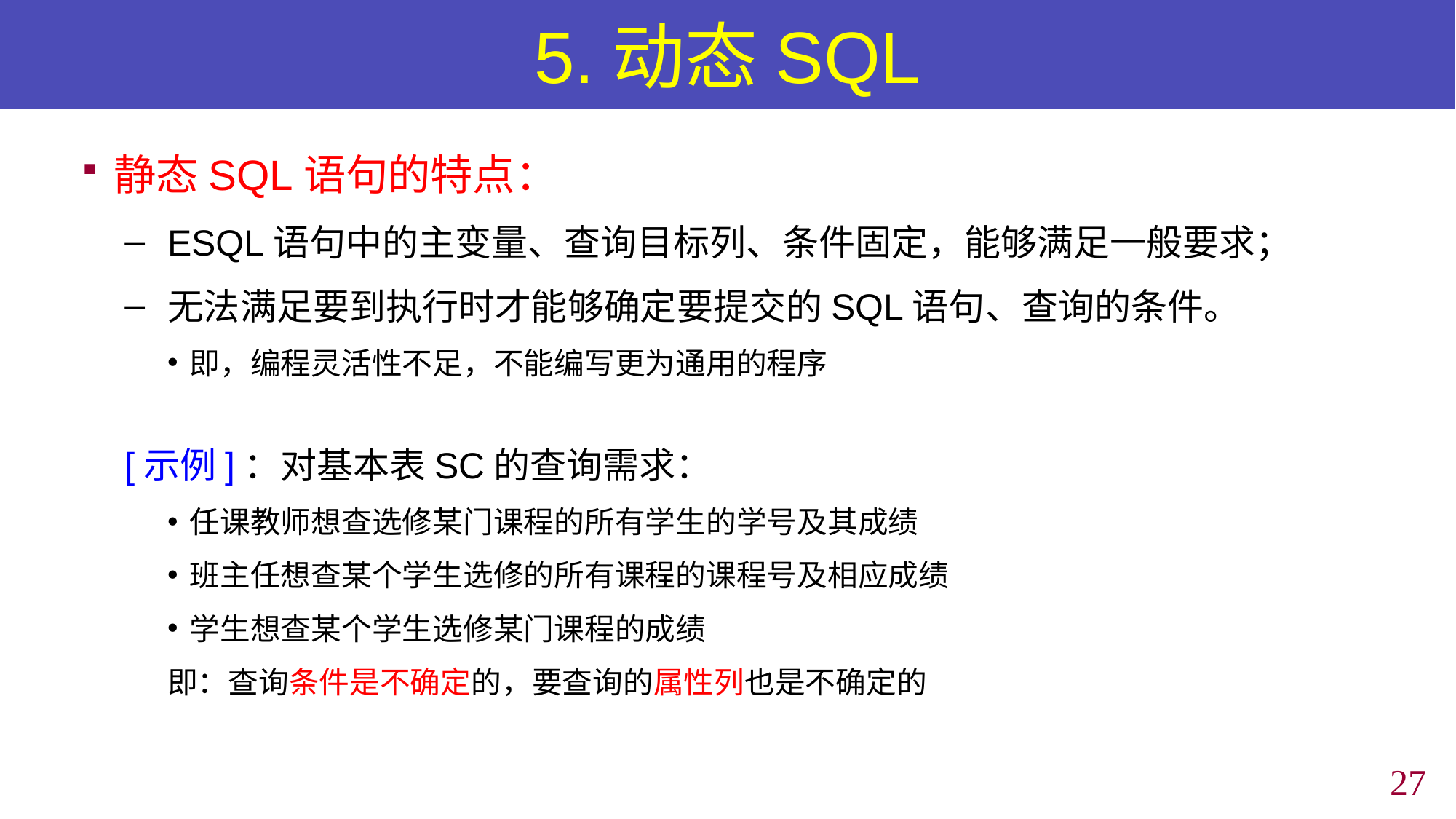

# 5.动态SQL
静态SQL语句的特点：
ESQL语句中的主变量、查询目标列、条件固定，能够满足一般要求；
无法满足要到执行时才能够确定要提交的SQL语句、查询的条件。
即，编程灵活性不足，不能编写更为通用的程序

[示例]：对基本表SC的查询需求：
任课教师想查选修某门课程的所有学生的学号及其成绩
班主任想查某个学生选修的所有课程的课程号及相应成绩
学生想查某个学生选修某门课程的成绩
即：查询条件是不确定的，要查询的属性列也是不确定的
27